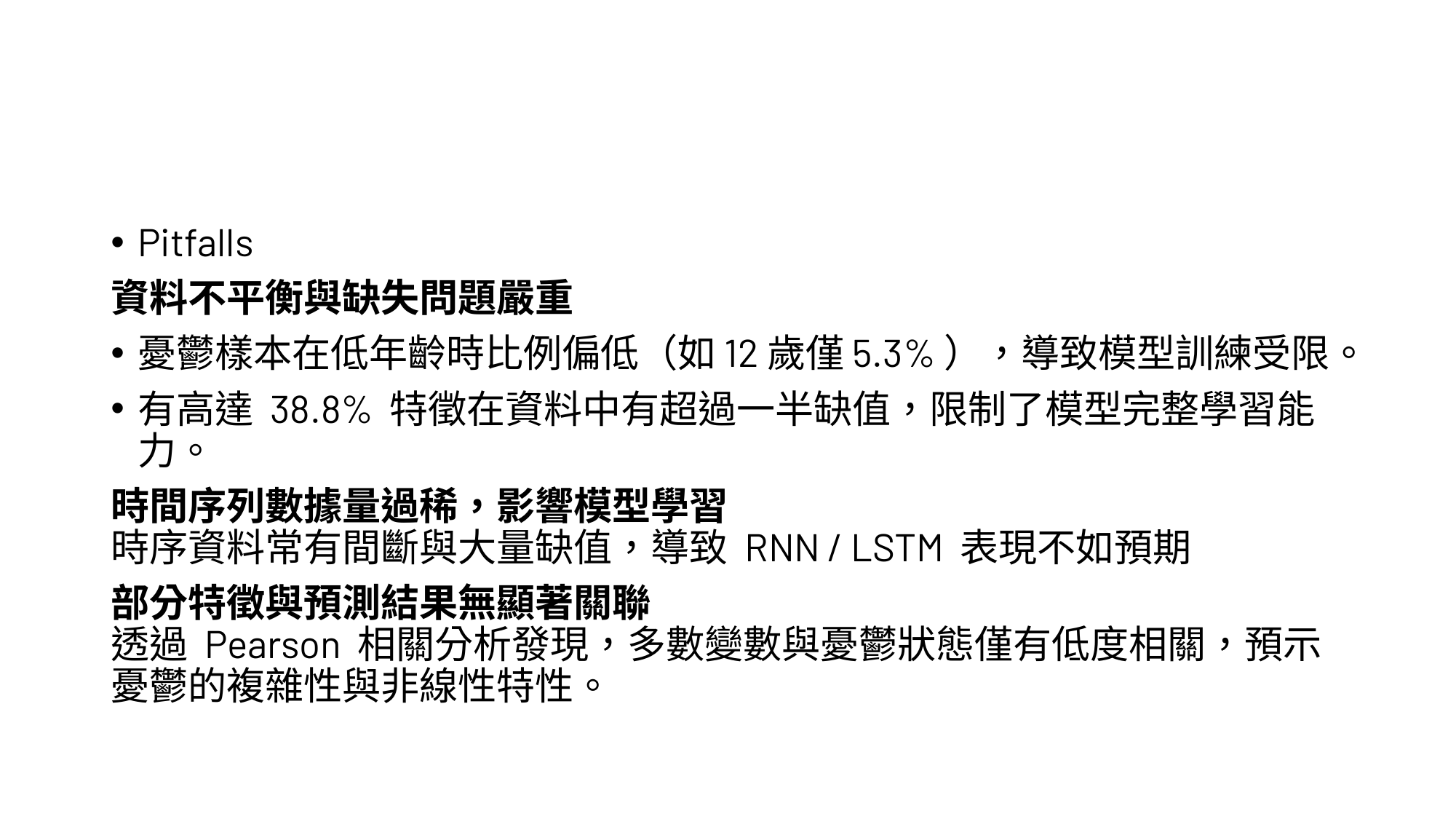

#
Pitfalls
資料不平衡與缺失問題嚴重
憂鬱樣本在低年齡時比例偏低（如12歲僅5.3%），導致模型訓練受限。
有高達 38.8% 特徵在資料中有超過一半缺值，限制了模型完整學習能力。
時間序列數據量過稀，影響模型學習
時序資料常有間斷與大量缺值，導致 RNN / LSTM 表現不如預期
部分特徵與預測結果無顯著關聯
透過 Pearson 相關分析發現，多數變數與憂鬱狀態僅有低度相關，預示憂鬱的複雜性與非線性特性。